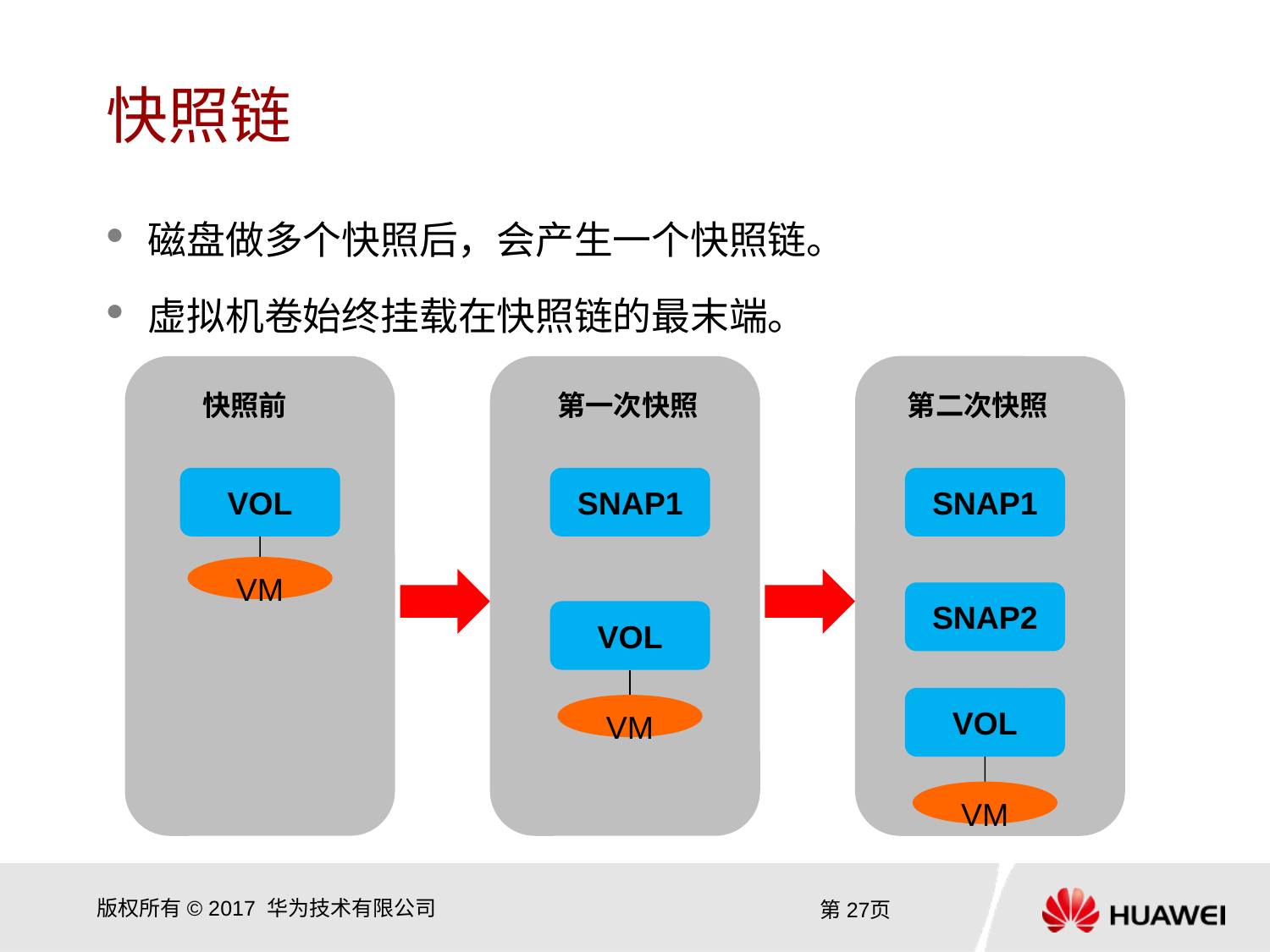

# 快照链
磁盘做多个快照后，会产生一个快照链。
虚拟机卷始终挂载在快照链的最末端。

快照前
第一次快照
第二次快照
VOL
SNAP1
SNAP1

SNAP2
VOL
VOL
VM
VM
VM